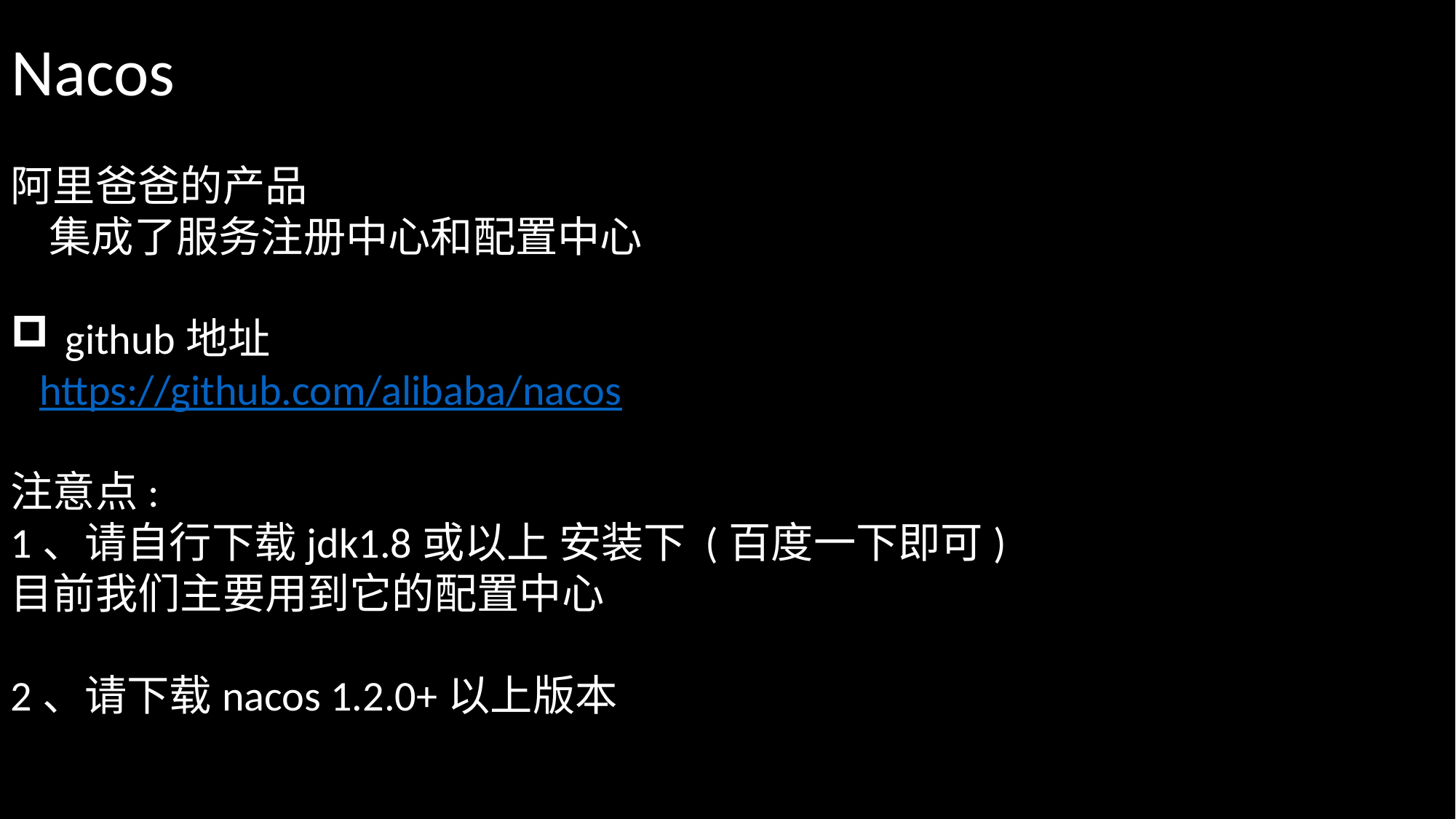

# Nacos
阿里爸爸的产品
   集成了服务注册中心和配置中心

github地址
   https://github.com/alibaba/nacos

注意点:
1、请自行下载jdk1.8或以上 安装下 (百度一下即可)
目前我们主要用到它的配置中心

2、请下载nacos 1.2.0+以上版本